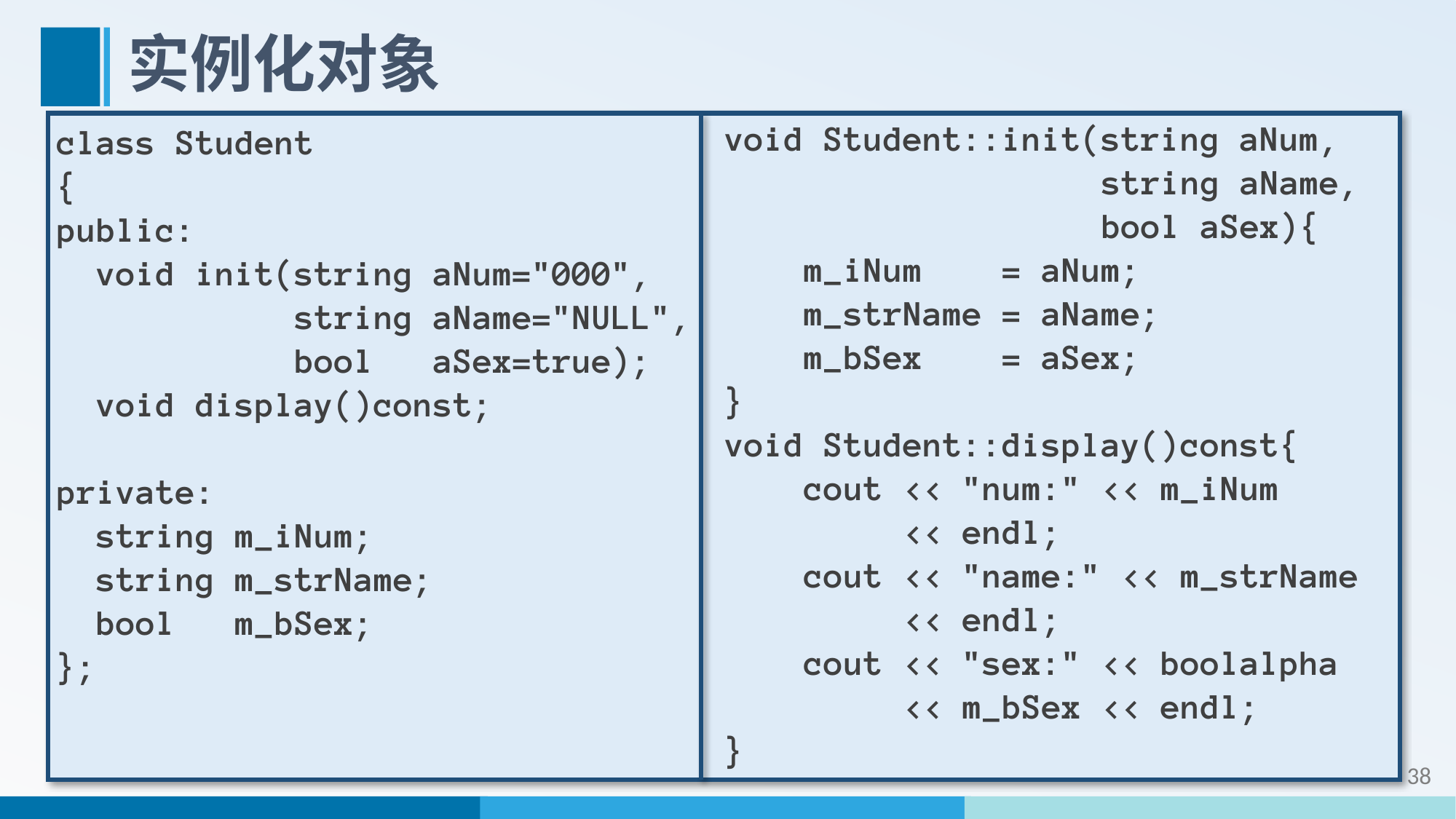

# 实例化对象
void Student::init(string aNum,
                   string aName,
                   bool aSex){
    m_iNum    = aNum;
    m_strName = aName;
    m_bSex    = aSex;
}
void Student::display()const{
    cout << "num:" << m_iNum
         << endl;
    cout << "name:" << m_strName
         << endl;
    cout << "sex:" << boolalpha
         << m_bSex << endl;
}
class Student
{
public:
  void init(string aNum="000",
            string aName="NULL",
            bool   aSex=true);
  void display()const;

private:
  string m_iNum;
  string m_strName;
  bool   m_bSex;
};